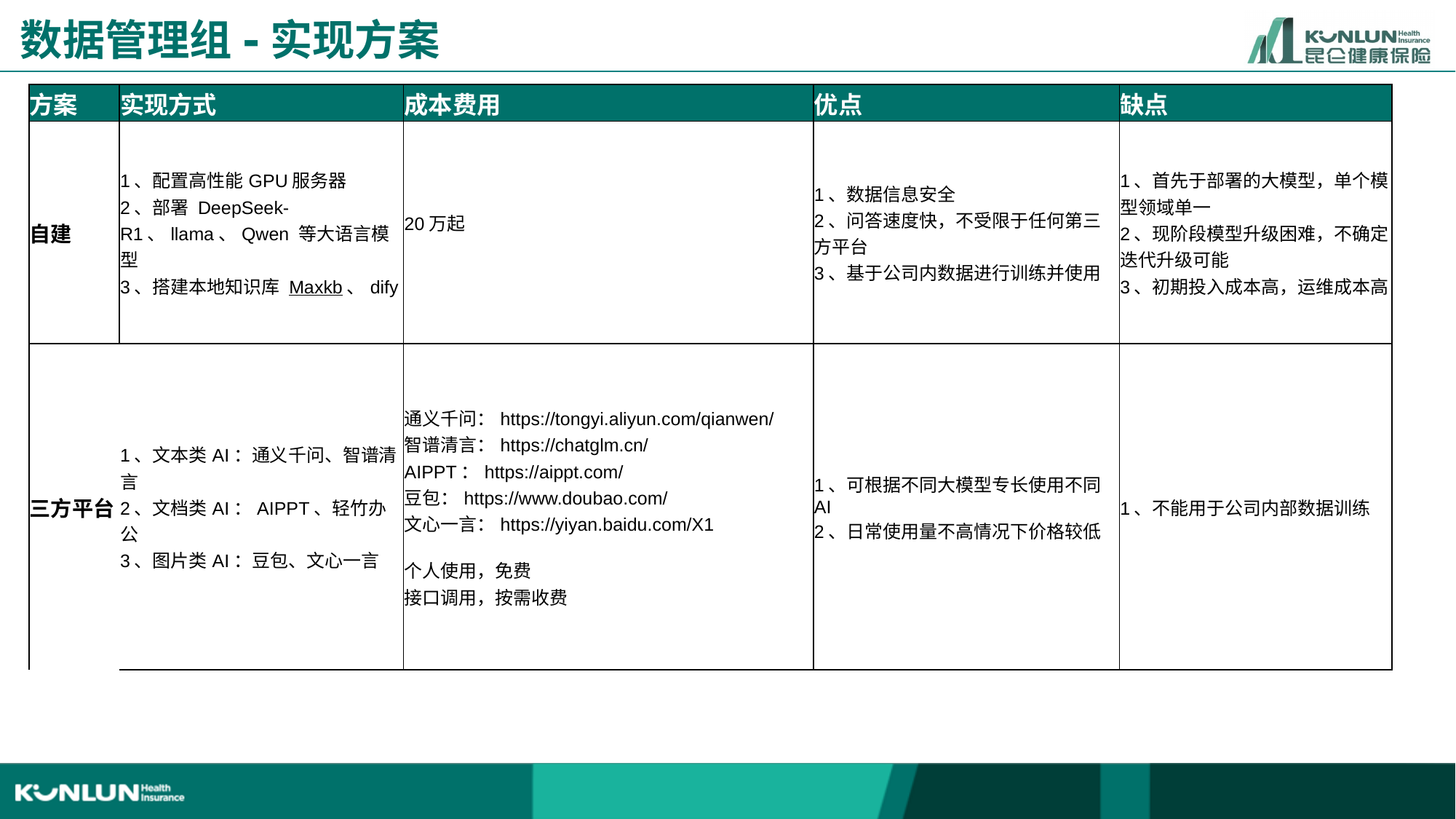

数据管理组-实现方案
| 方案 | 实现方式 | 成本费用 | 优点 | 缺点 |
| --- | --- | --- | --- | --- |
| 自建 | 1、配置高性能GPU服务器 2、部署 DeepSeek-R1、llama、Qwen 等大语言模型 3、搭建本地知识库 Maxkb、dify | 20万起 | 1、数据信息安全 2、问答速度快，不受限于任何第三方平台 3、基于公司内数据进行训练并使用 | 1、首先于部署的大模型，单个模型领域单一 2、现阶段模型升级困难，不确定迭代升级可能 3、初期投入成本高，运维成本高 |
| 三方平台 | 1、文本类AI：通义千问、智谱清言 2、文档类AI：AIPPT、轻竹办公 3、图片类AI：豆包、文心一言 | 通义千问：https://tongyi.aliyun.com/qianwen/ 智谱清言：https://chatglm.cn/ AIPPT：https://aippt.com/ 豆包：https://www.doubao.com/ 文心一言：https://yiyan.baidu.com/X1 个人使用，免费 接口调用，按需收费 | 1、可根据不同大模型专长使用不同AI 2、日常使用量不高情况下价格较低 | 1、不能用于公司内部数据训练 |